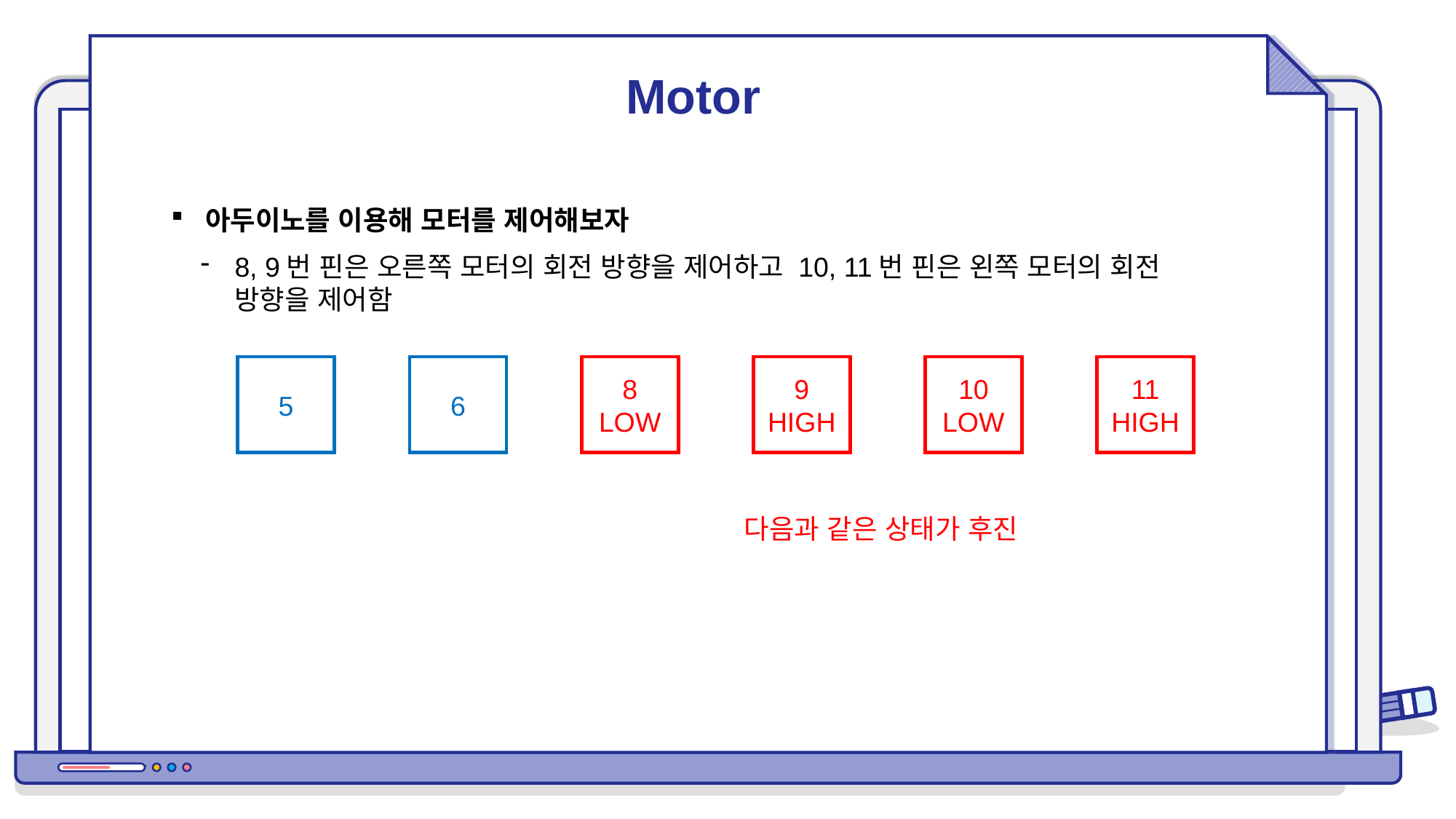

Motor

아두이노를 이용해 모터를 제어해보자
8, 9번 핀은 오른쪽 모터의 회전 방향을 제어하고 10, 11번 핀은 왼쪽 모터의 회전 방향을 제어함
5
6
8
LOW
9
HIGH
10
LOW
11
HIGH
다음과 같은 상태가 후진